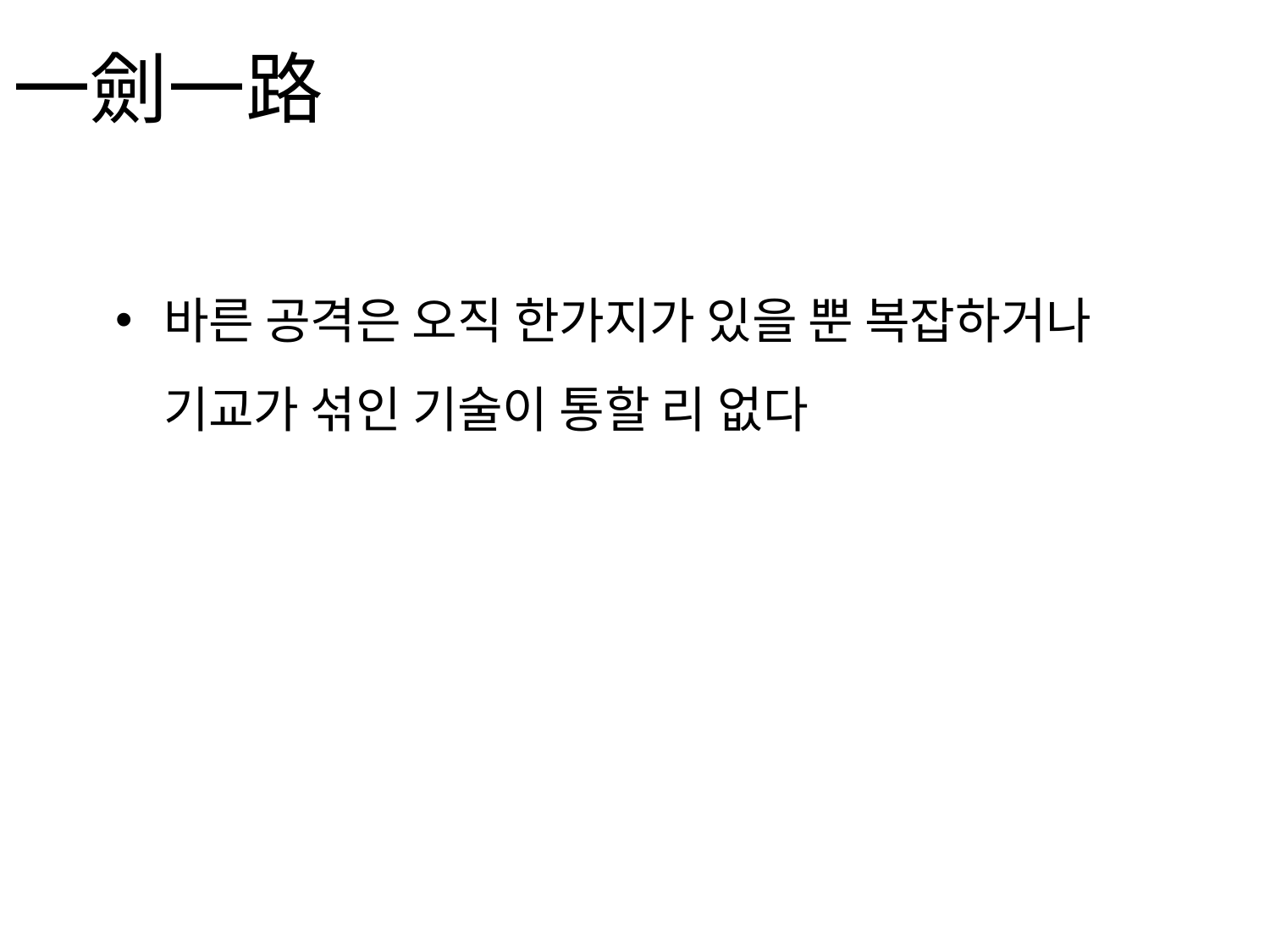

# 一劍一路
바른 공격은 오직 한가지가 있을 뿐 복잡하거나 기교가 섞인 기술이 통할 리 없다